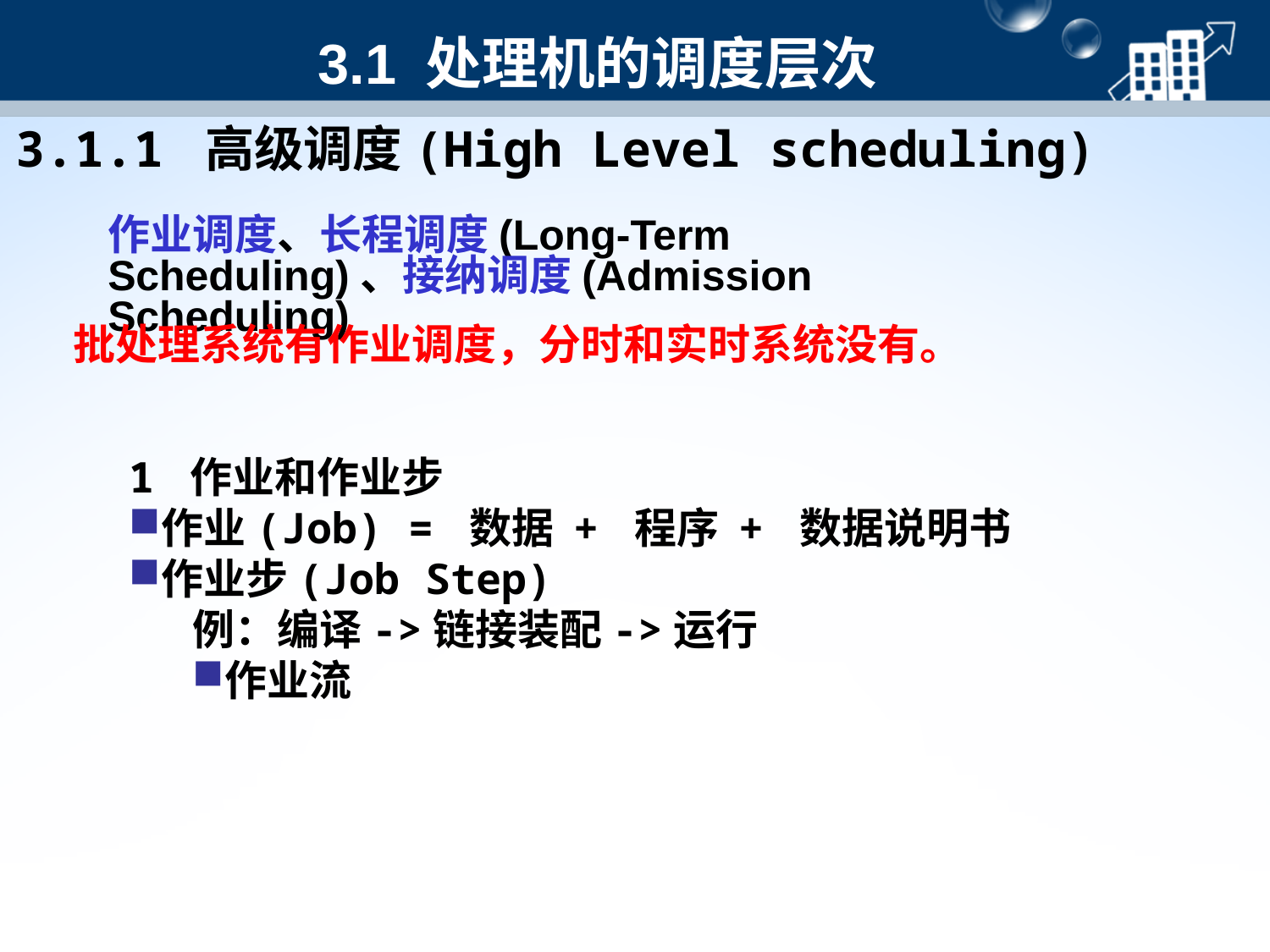

# 3.1 处理机的调度层次
3.1.1 高级调度(High Level scheduling)
作业调度、长程调度(Long-Term Scheduling)、接纳调度(Admission Scheduling)
批处理系统有作业调度，分时和实时系统没有。
1 作业和作业步
作业(Job) = 数据 + 程序 + 数据说明书
作业步(Job Step)
例：编译->链接装配->运行
作业流